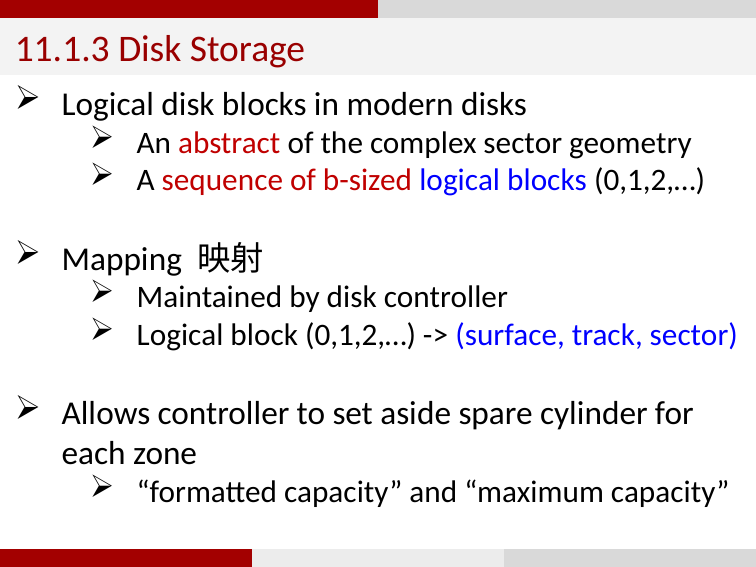

11.1.3 Disk Storage
Logical disk blocks in modern disks
An abstract of the complex sector geometry
A sequence of b-sized logical blocks (0,1,2,…)

Mapping 映射
Maintained by disk controller
Logical block (0,1,2,…) -> (surface, track, sector)

Allows controller to set aside spare cylinder for each zone
“formatted capacity” and “maximum capacity”

54